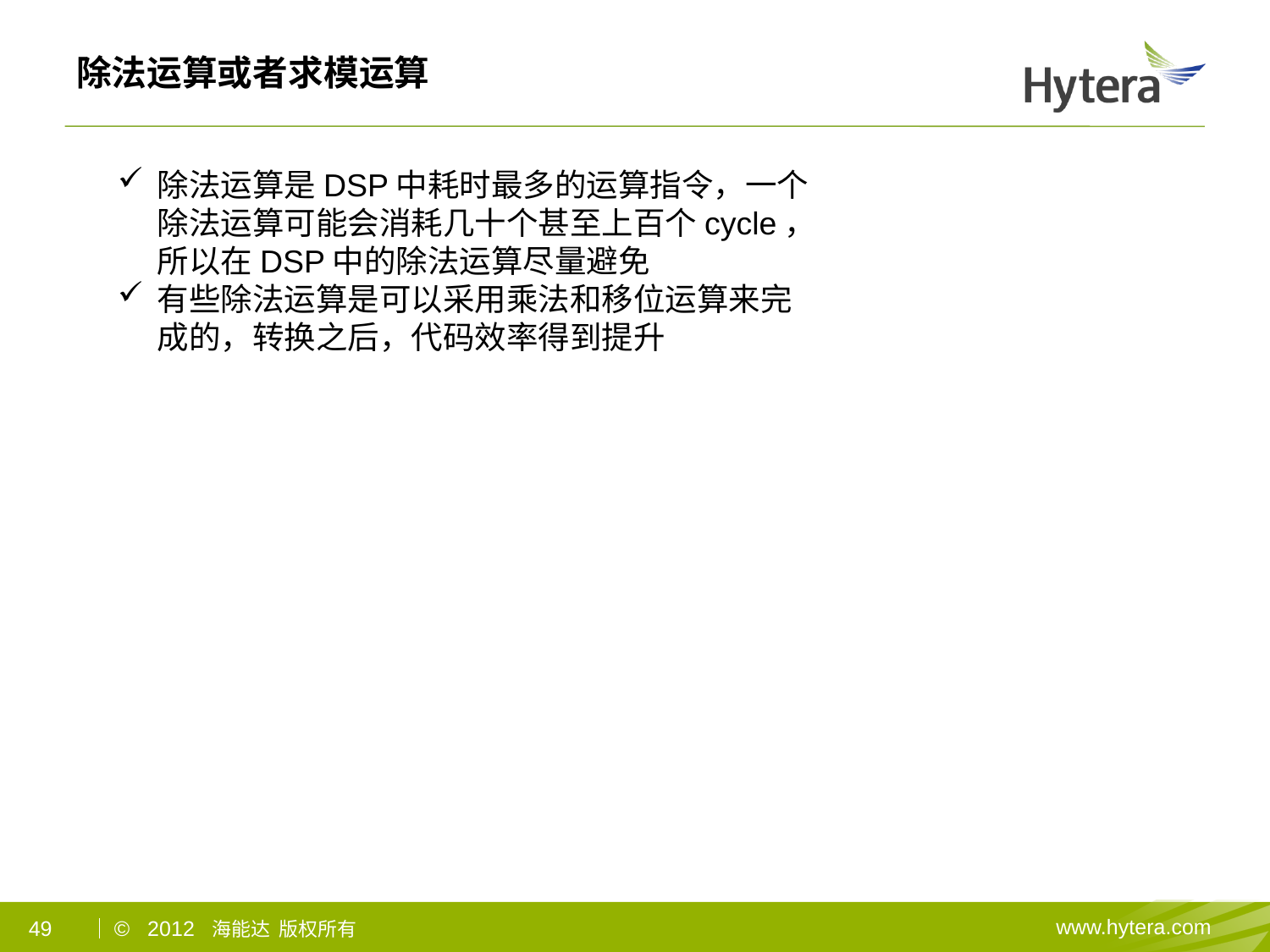

# 除法运算或者求模运算
除法运算是DSP中耗时最多的运算指令，一个除法运算可能会消耗几十个甚至上百个cycle，所以在DSP中的除法运算尽量避免
有些除法运算是可以采用乘法和移位运算来完成的，转换之后，代码效率得到提升